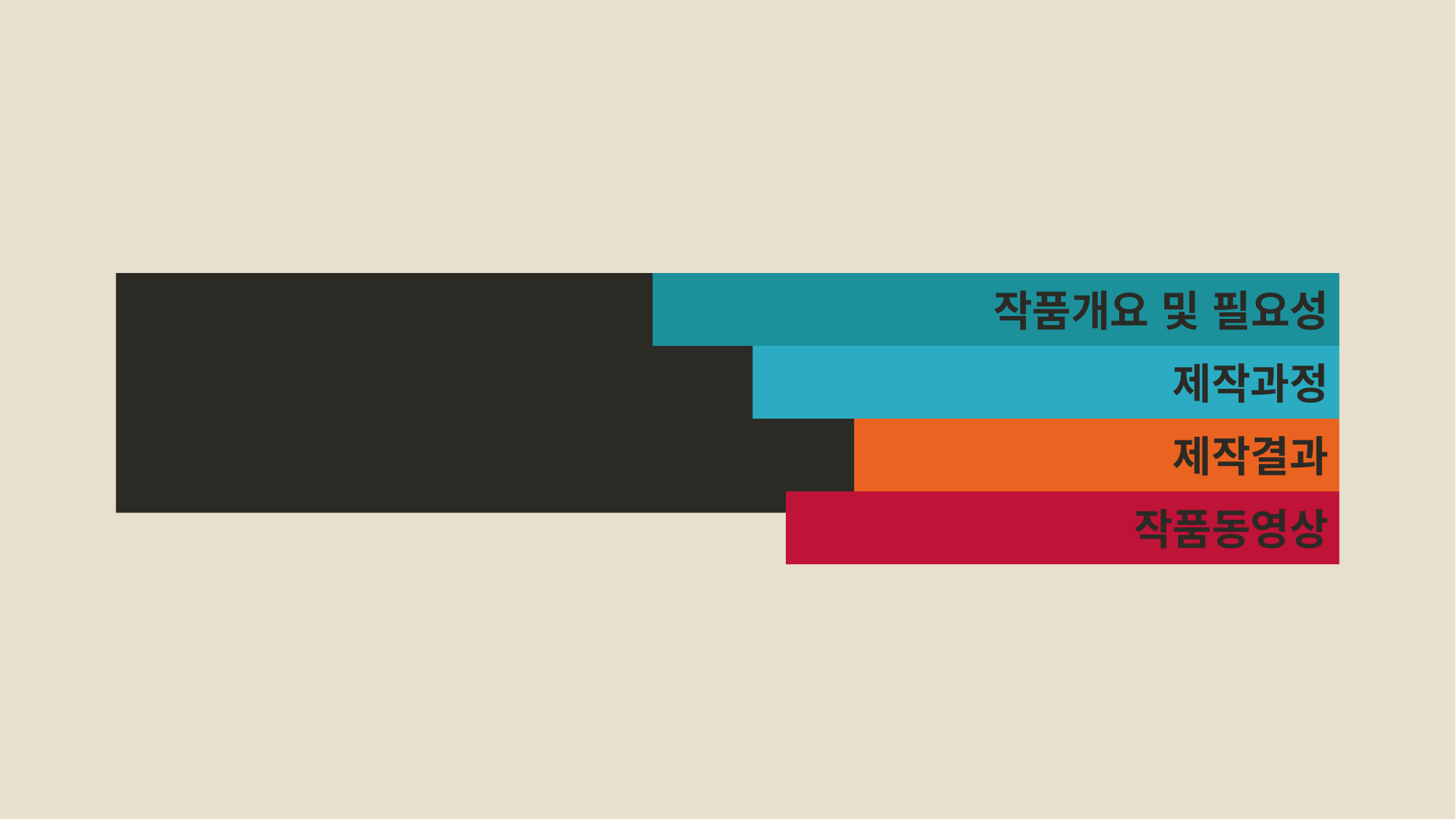

INDEX

작품개요 및 필요성
제작과정
제작결과
작품동영상